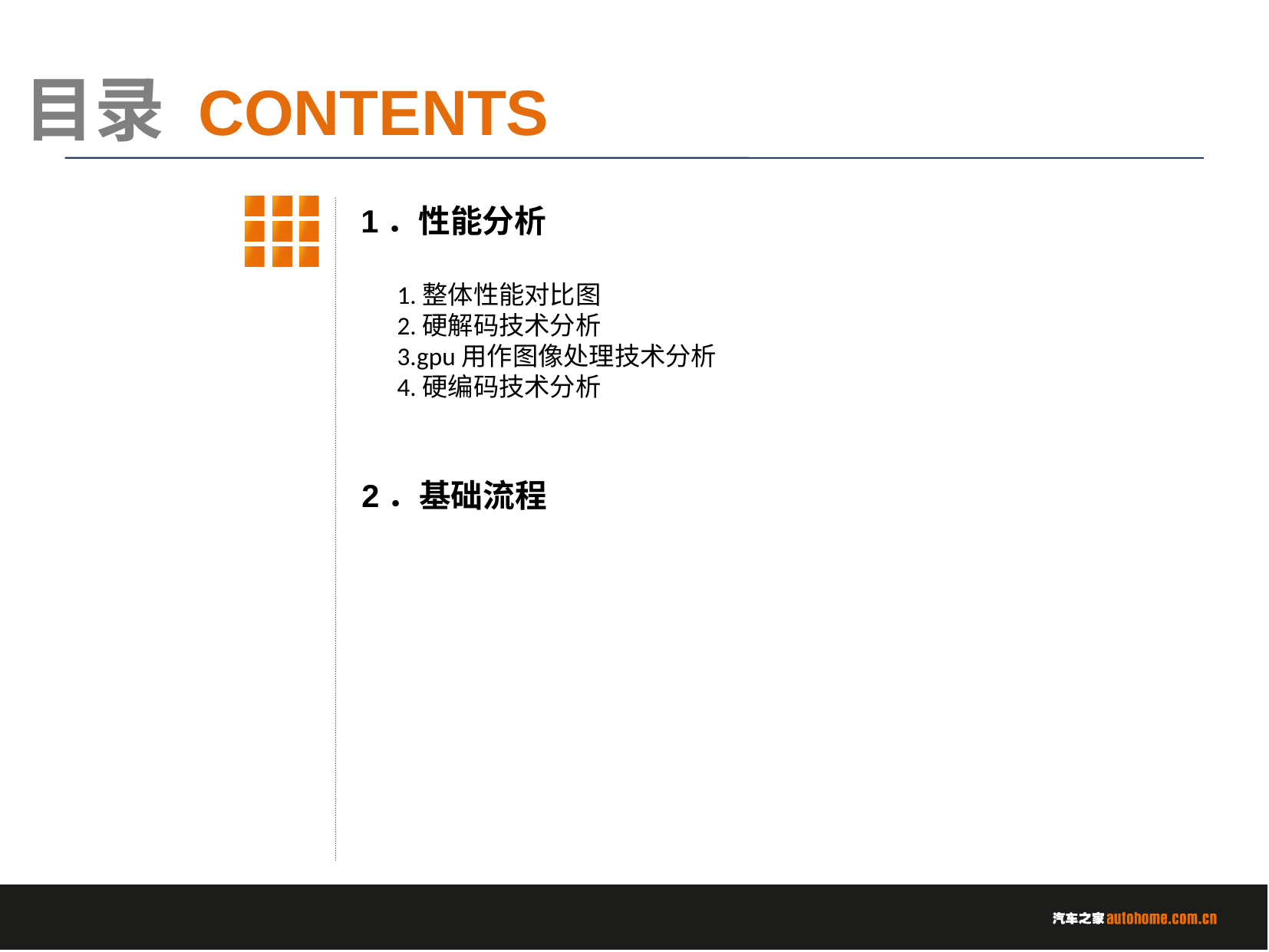

1．性能分析
1.整体性能对比图
2.硬解码技术分析
3.gpu用作图像处理技术分析
4.硬编码技术分析
2．基础流程